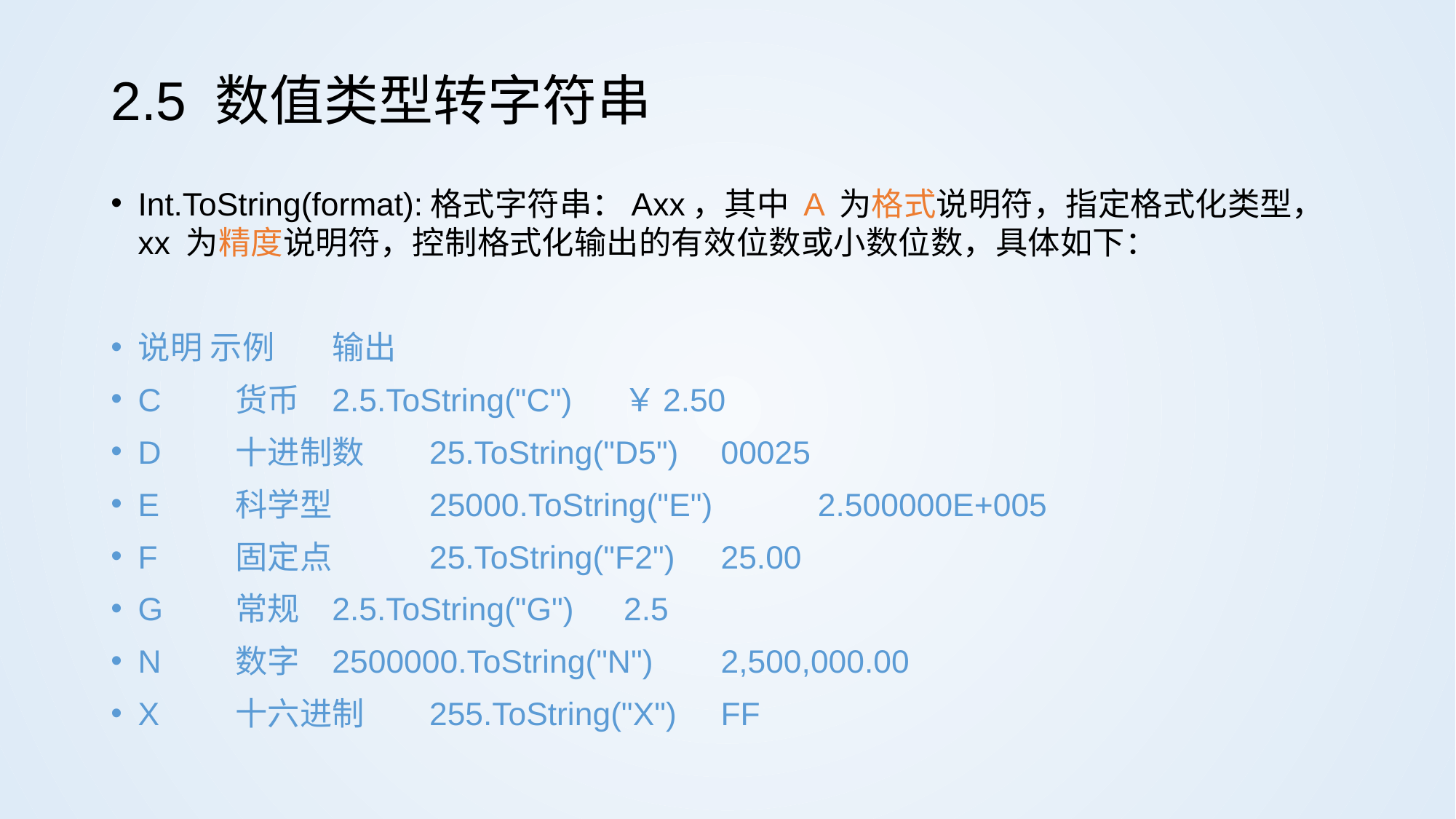

# 2.5 数值类型转字符串
Int.ToString(format):格式字符串：Axx，其中 A 为格式说明符，指定格式化类型，xx 为精度说明符，控制格式化输出的有效位数或小数位数，具体如下：

说明 示例 		输出
C 	货币 		2.5.ToString("C") 		￥2.50
D 	十进制数 	25.ToString("D5") 		00025
E 	科学型 	25000.ToString("E") 		2.500000E+005
F 	固定点 	25.ToString("F2") 		25.00
G 	常规 		2.5.ToString("G") 		2.5
N 	数字 		2500000.ToString("N") 	2,500,000.00
X 	十六进制 	255.ToString("X") 		FF